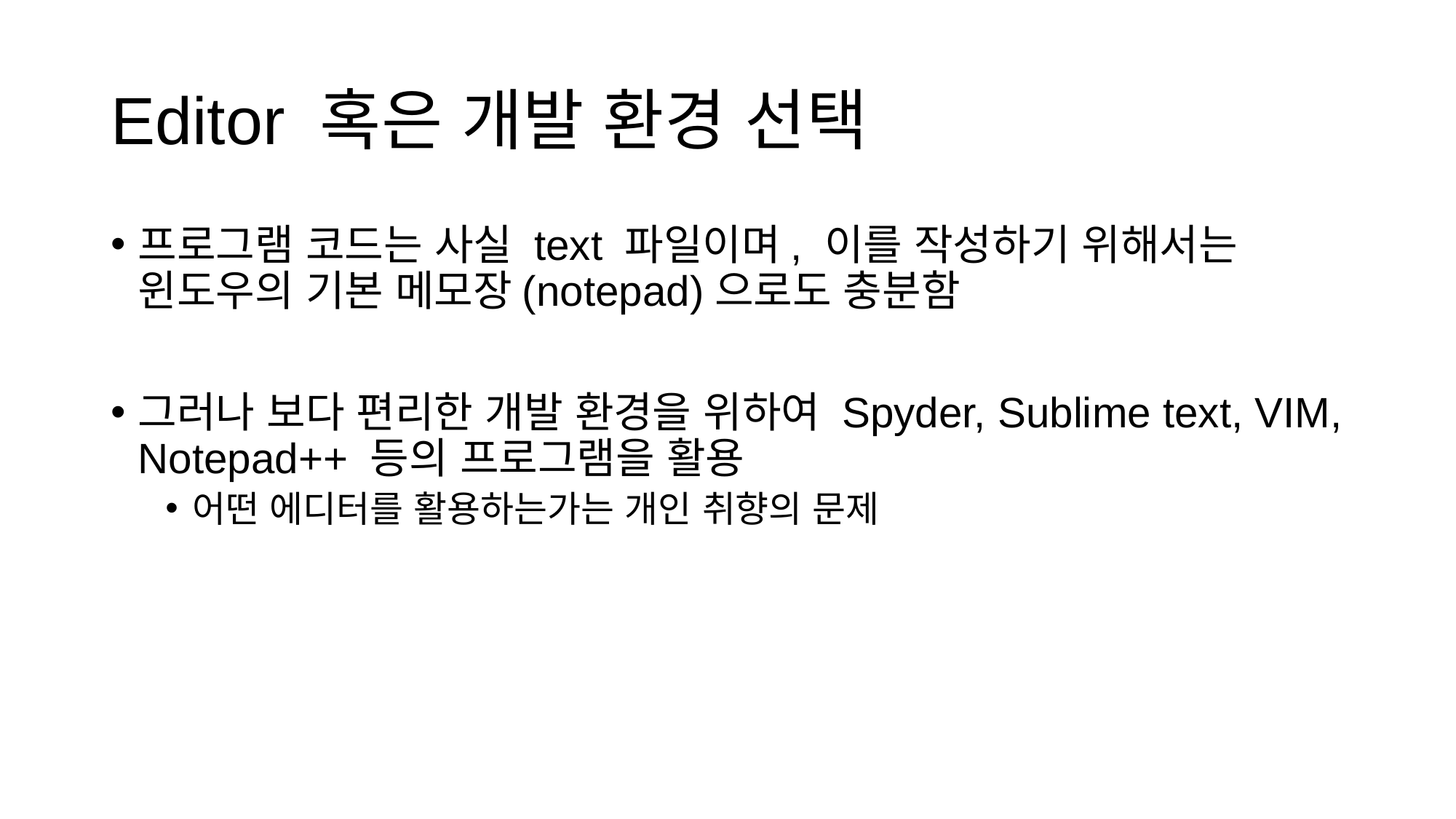

# Editor 혹은 개발 환경 선택
프로그램 코드는 사실 text 파일이며, 이를 작성하기 위해서는 윈도우의 기본 메모장(notepad)으로도 충분함

그러나 보다 편리한 개발 환경을 위하여 Spyder, Sublime text, VIM, Notepad++ 등의 프로그램을 활용
어떤 에디터를 활용하는가는 개인 취향의 문제